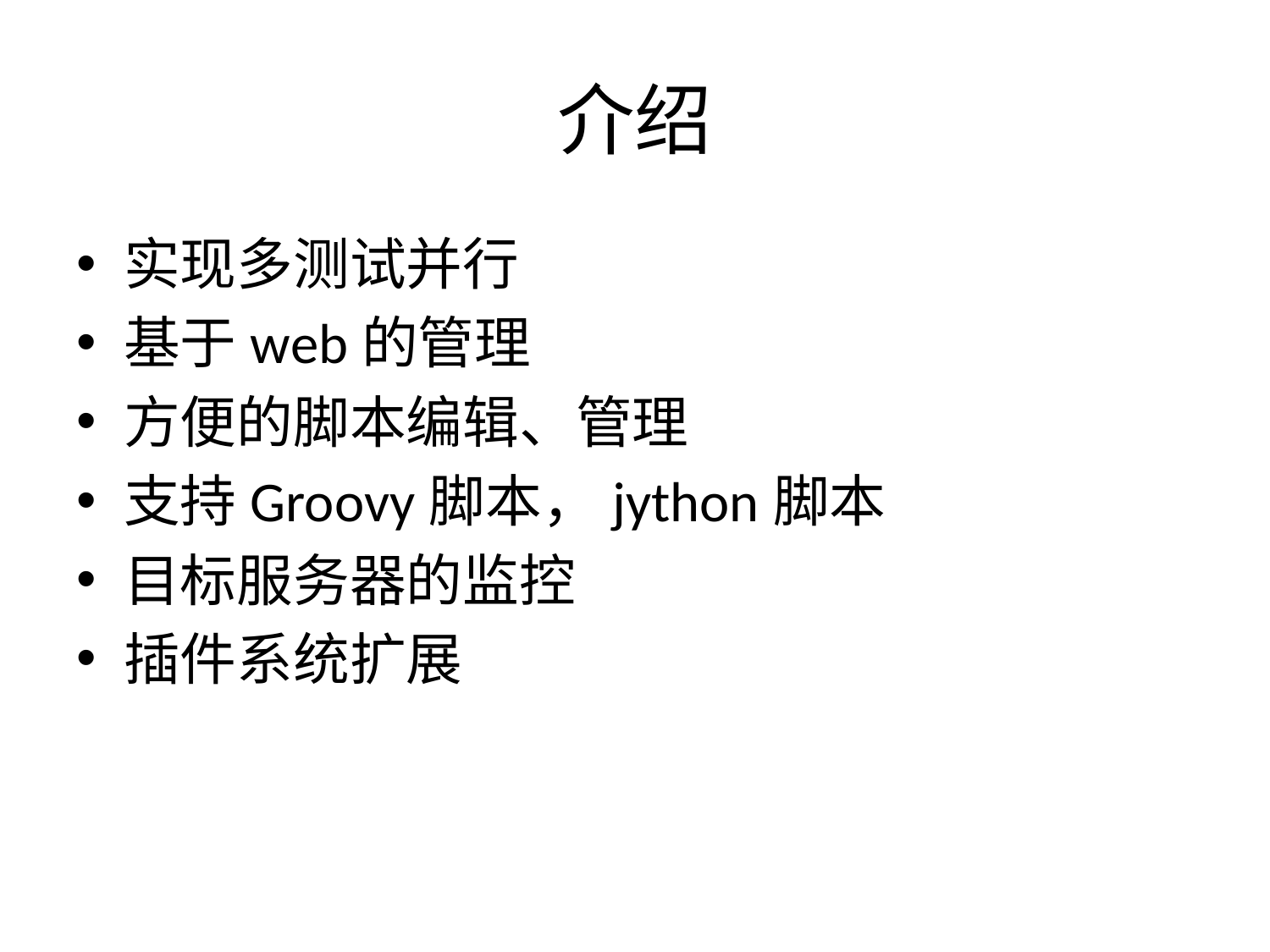

# 介绍
实现多测试并行
基于web的管理
方便的脚本编辑、管理
支持Groovy脚本，jython脚本
目标服务器的监控
插件系统扩展